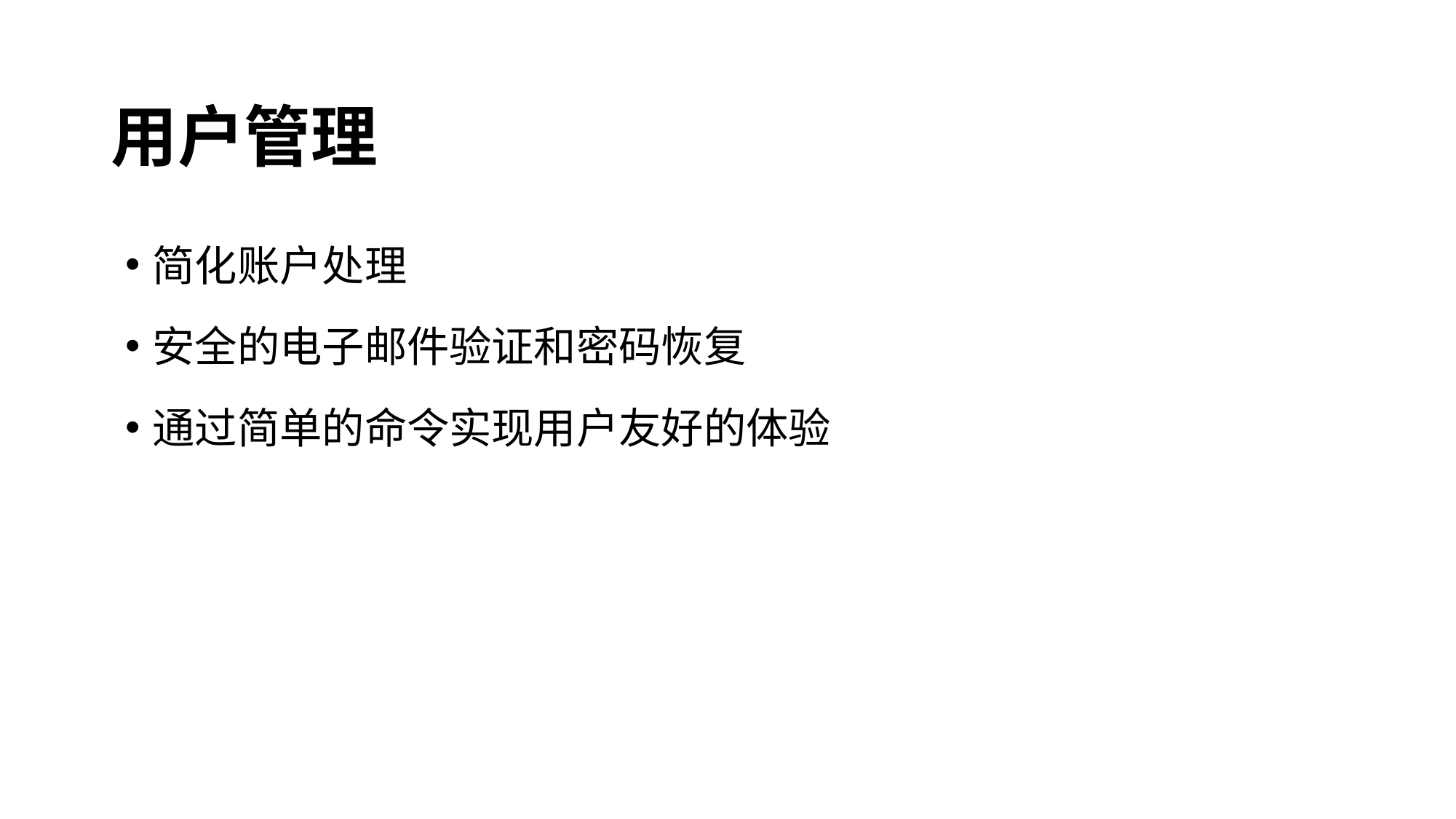

# 用户管理
简化账户处理
安全的电子邮件验证和密码恢复
通过简单的命令实现用户友好的体验